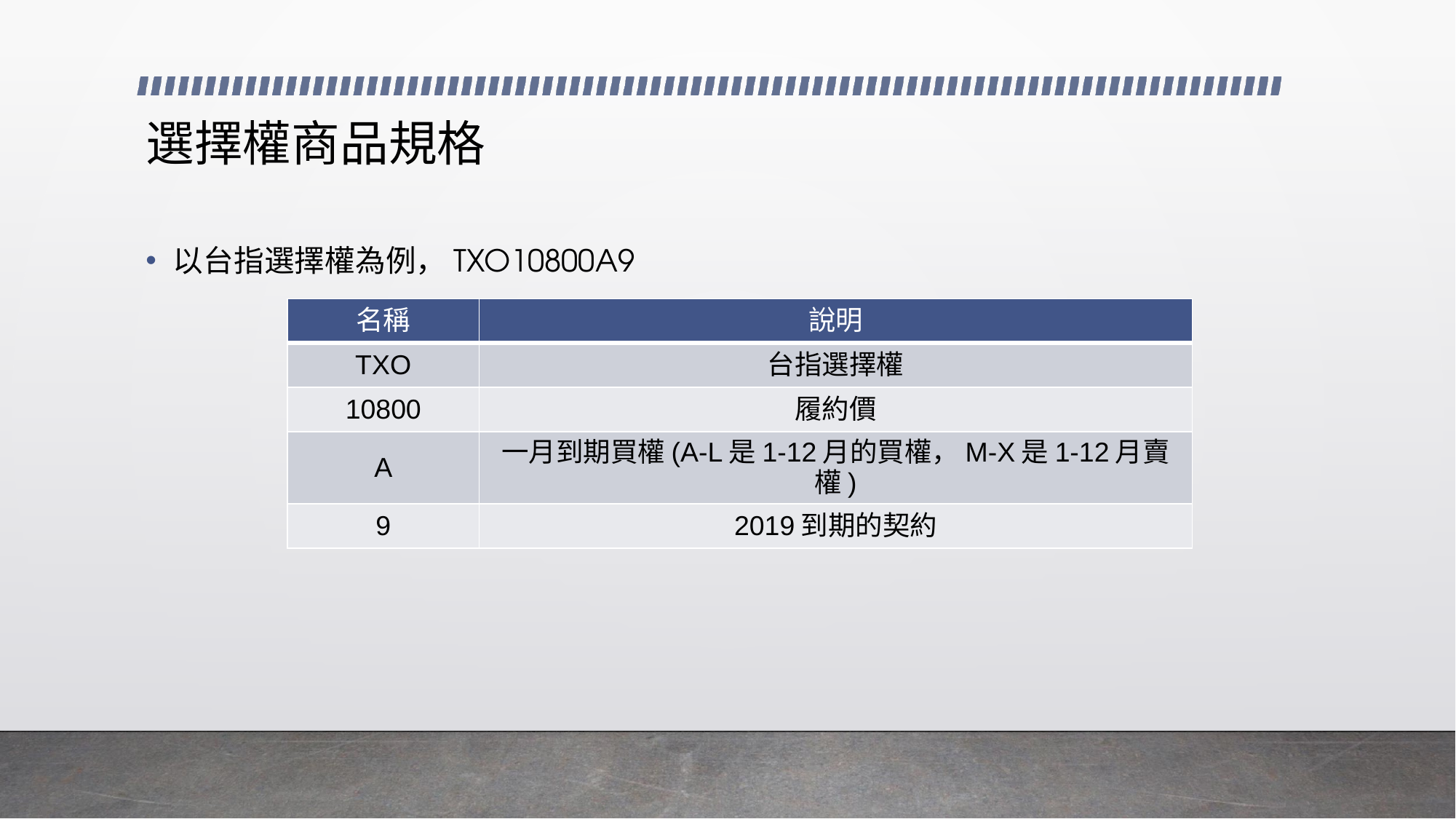

# 選擇權商品規格
以台指選擇權為例，TXO10800A9

| 名稱 | 說明 |
| --- | --- |
| TXO | 台指選擇權 |
| 10800 | 履約價 |
| A | 一月到期買權(A-L是1-12月的買權，M-X是1-12月賣權) |
| 9 | 2019到期的契約 |